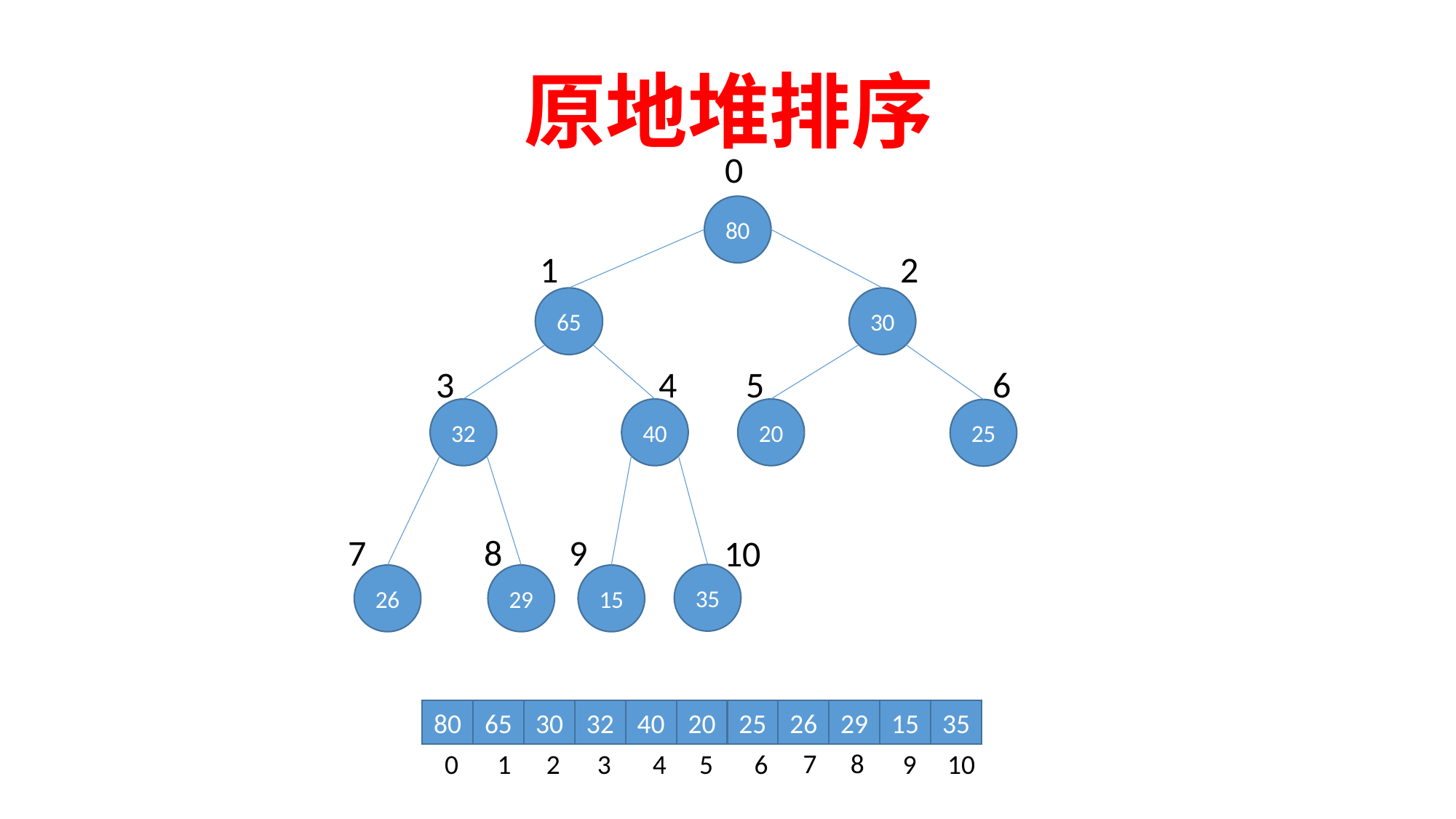

原地堆排序
0
80
2
1
30
65
4
5
6
3
40
20
32
25
7
8
9
10
35
29
15
26
80
65
30
32
40
20
25
26
29
15
35
7
8
0
1
2
3
4
5
6
9
10